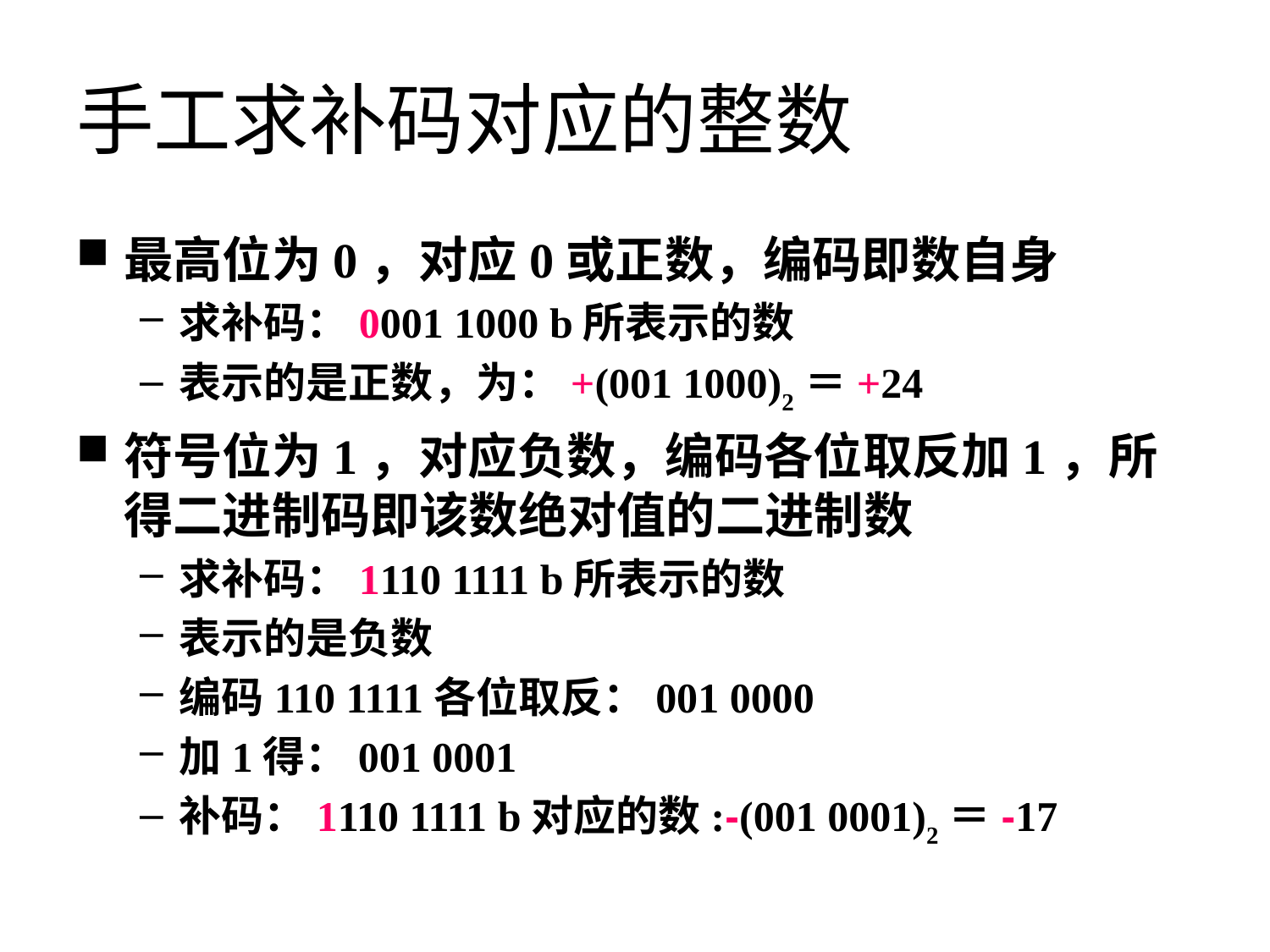

# 手工求补码对应的整数
最高位为0，对应0或正数，编码即数自身
求补码：0001 1000 b所表示的数
表示的是正数，为：+(001 1000)2＝+24
符号位为1，对应负数，编码各位取反加1，所得二进制码即该数绝对值的二进制数
求补码：1110 1111 b所表示的数
表示的是负数
编码110 1111各位取反：001 0000
加1得：001 0001
补码：1110 1111 b对应的数:-(001 0001)2＝-17